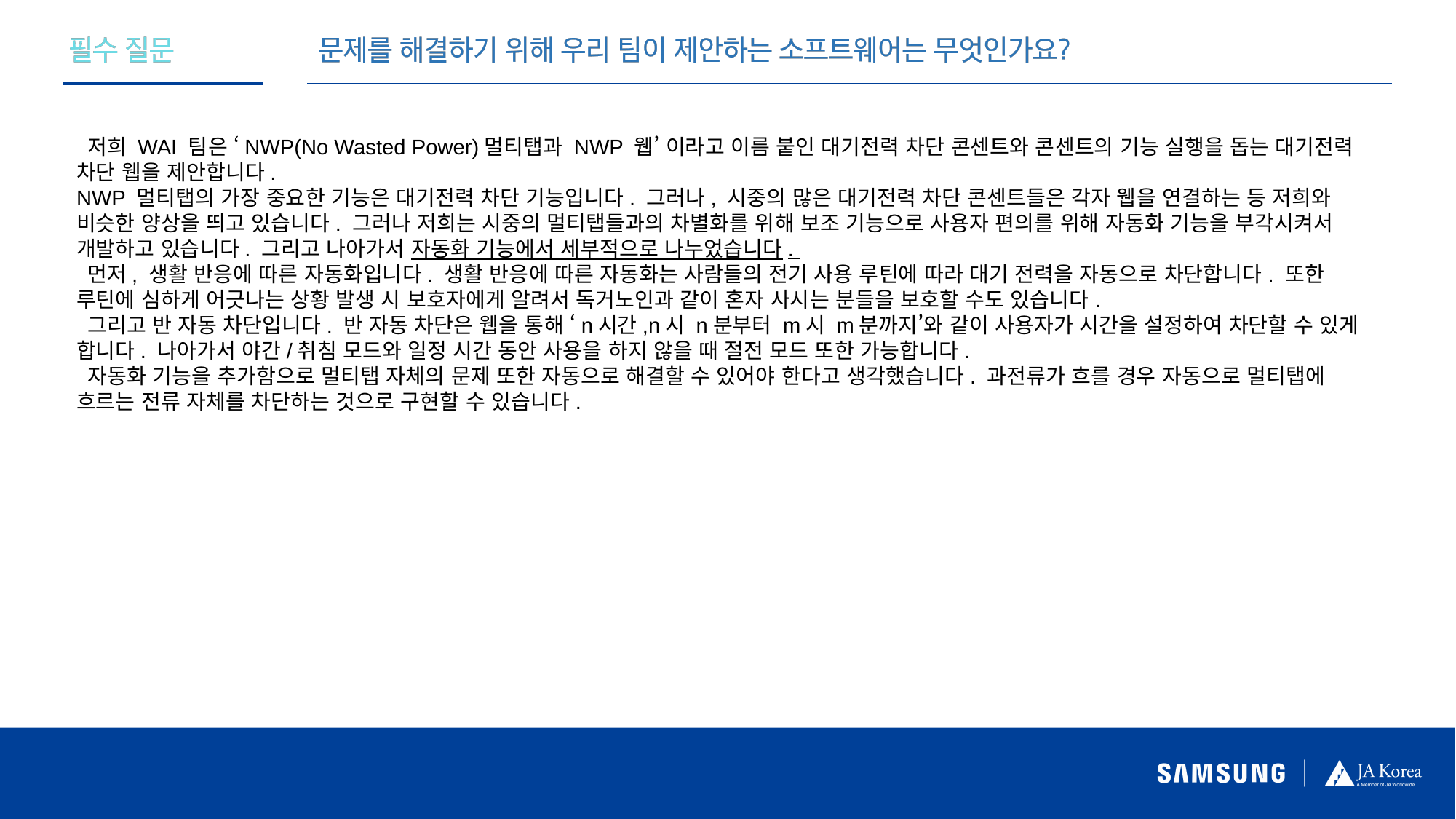

저희 WAI 팀은 ‘NWP(No Wasted Power)멀티탭과 NWP 웹’ 이라고 이름 붙인 대기전력 차단 콘센트와 콘센트의 기능 실행을 돕는 대기전력 차단 웹을 제안합니다.
NWP 멀티탭의 가장 중요한 기능은 대기전력 차단 기능입니다. 그러나, 시중의 많은 대기전력 차단 콘센트들은 각자 웹을 연결하는 등 저희와 비슷한 양상을 띄고 있습니다. 그러나 저희는 시중의 멀티탭들과의 차별화를 위해 보조 기능으로 사용자 편의를 위해 자동화 기능을 부각시켜서 개발하고 있습니다. 그리고 나아가서 자동화 기능에서 세부적으로 나누었습니다.
 먼저, 생활 반응에 따른 자동화입니다. 생활 반응에 따른 자동화는 사람들의 전기 사용 루틴에 따라 대기 전력을 자동으로 차단합니다. 또한 루틴에 심하게 어긋나는 상황 발생 시 보호자에게 알려서 독거노인과 같이 혼자 사시는 분들을 보호할 수도 있습니다.
 그리고 반 자동 차단입니다. 반 자동 차단은 웹을 통해 ‘n시간,n시 n분부터 m시 m분까지’와 같이 사용자가 시간을 설정하여 차단할 수 있게 합니다. 나아가서 야간/취침 모드와 일정 시간 동안 사용을 하지 않을 때 절전 모드 또한 가능합니다.
 자동화 기능을 추가함으로 멀티탭 자체의 문제 또한 자동으로 해결할 수 있어야 한다고 생각했습니다. 과전류가 흐를 경우 자동으로 멀티탭에 흐르는 전류 자체를 차단하는 것으로 구현할 수 있습니다.